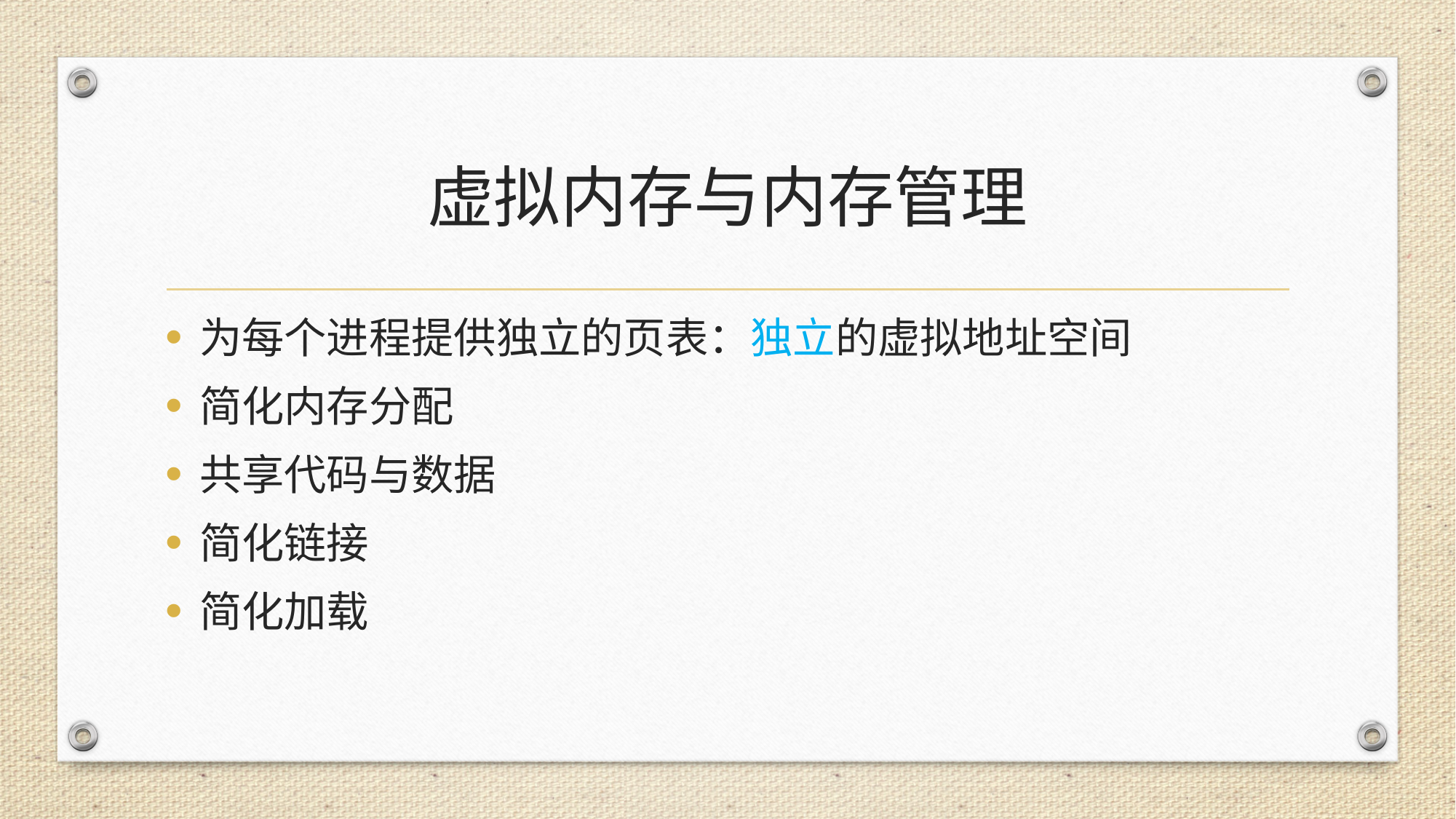

# 虚拟内存与内存管理
为每个进程提供独立的页表：独立的虚拟地址空间
简化内存分配
共享代码与数据
简化链接
简化加载